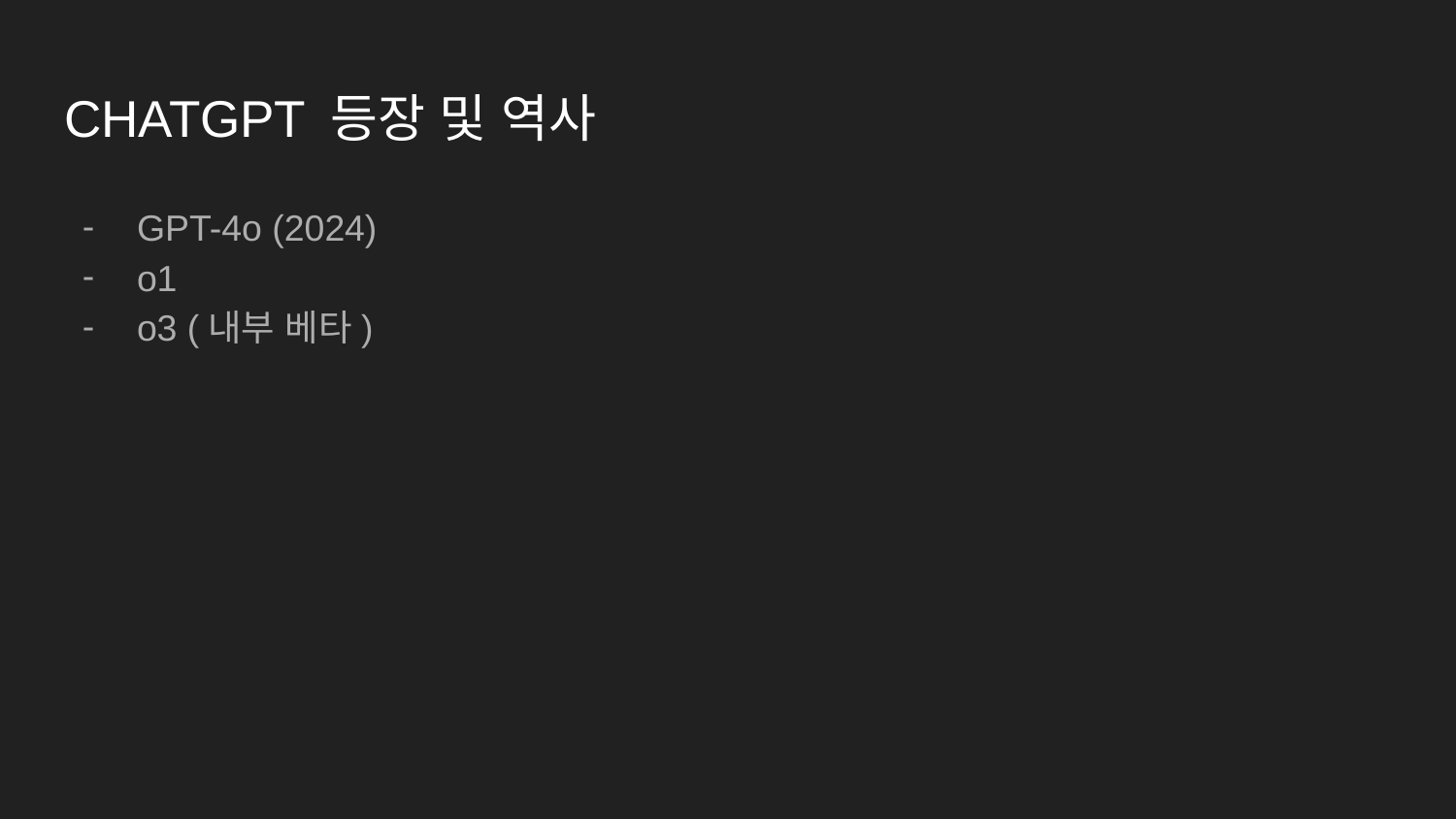

# CHATGPT 등장 및 역사

GPT-4o (2024)
o1
o3 (내부 베타)